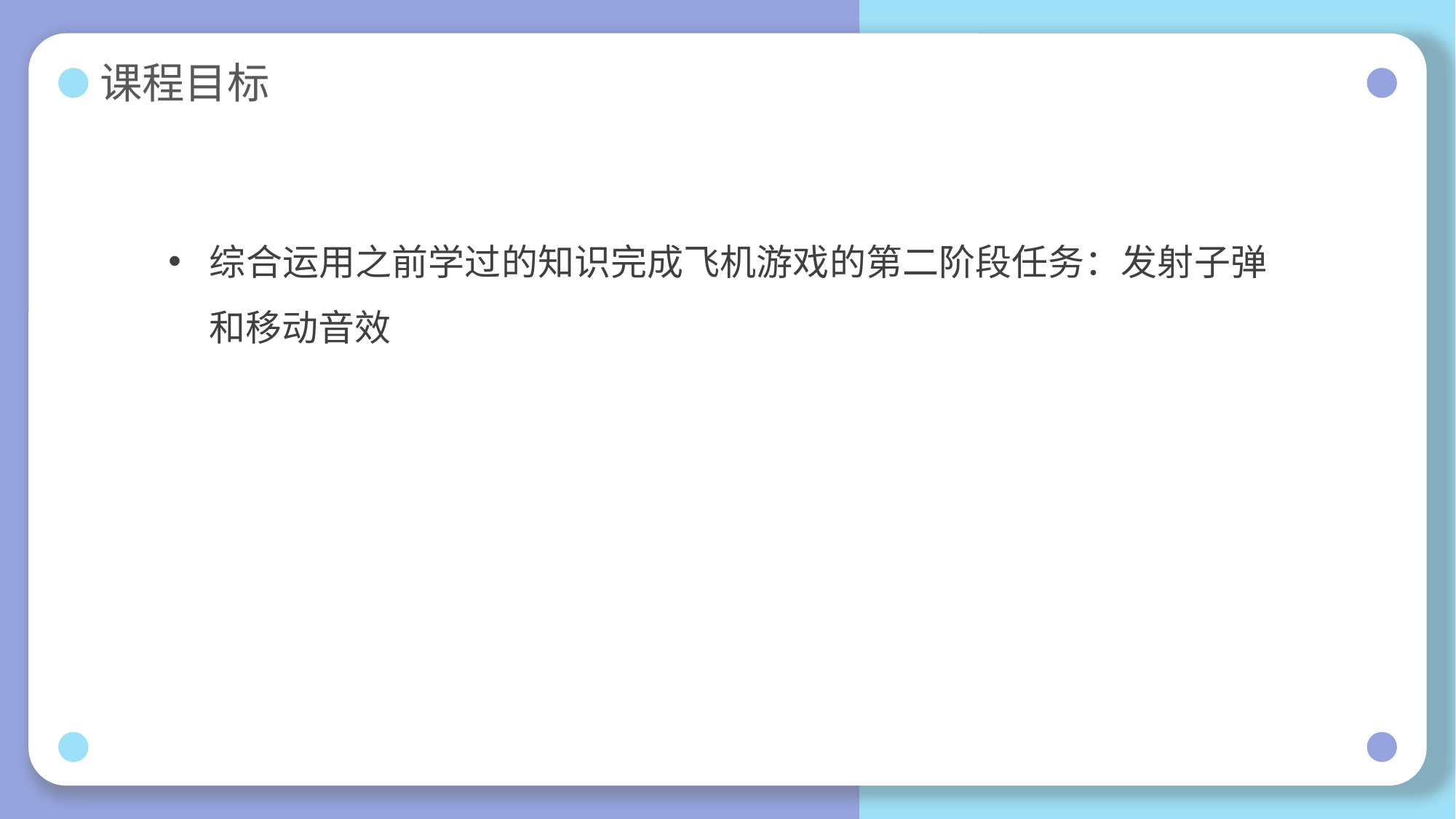

# 课程目标
综合运用之前学过的知识完成飞机游戏的第二阶段任务：发射子弹和移动音效